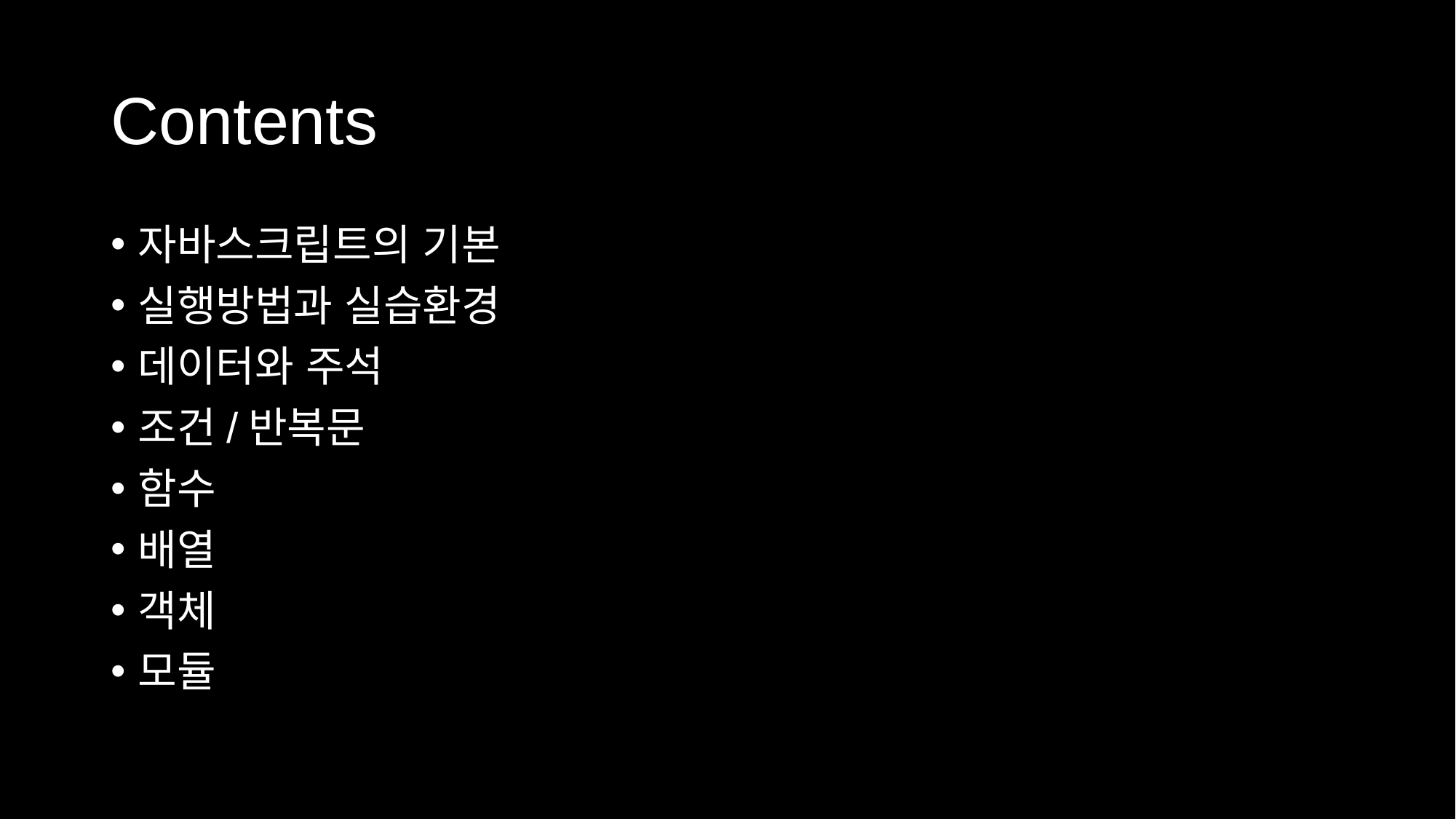

# Contents
자바스크립트의 기본
실행방법과 실습환경
데이터와 주석
조건/반복문
함수
배열
객체
모듈